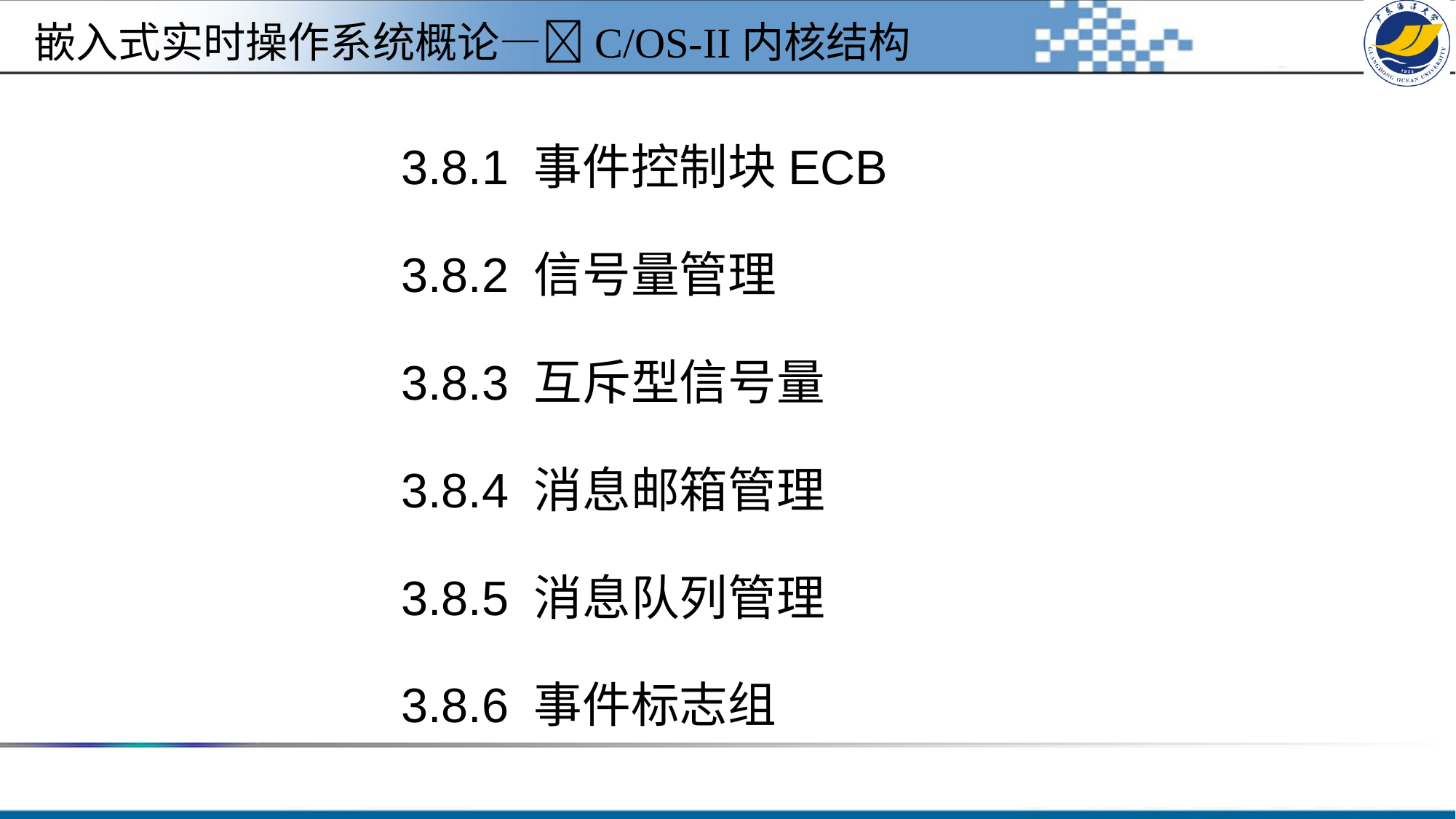

嵌入式实时操作系统概论—μC/OS-II内核结构
3.8.1 事件控制块ECB
3.8.2 信号量管理
3.8.3 互斥型信号量
3.8.4 消息邮箱管理
3.8.5 消息队列管理
3.8.6 事件标志组
60